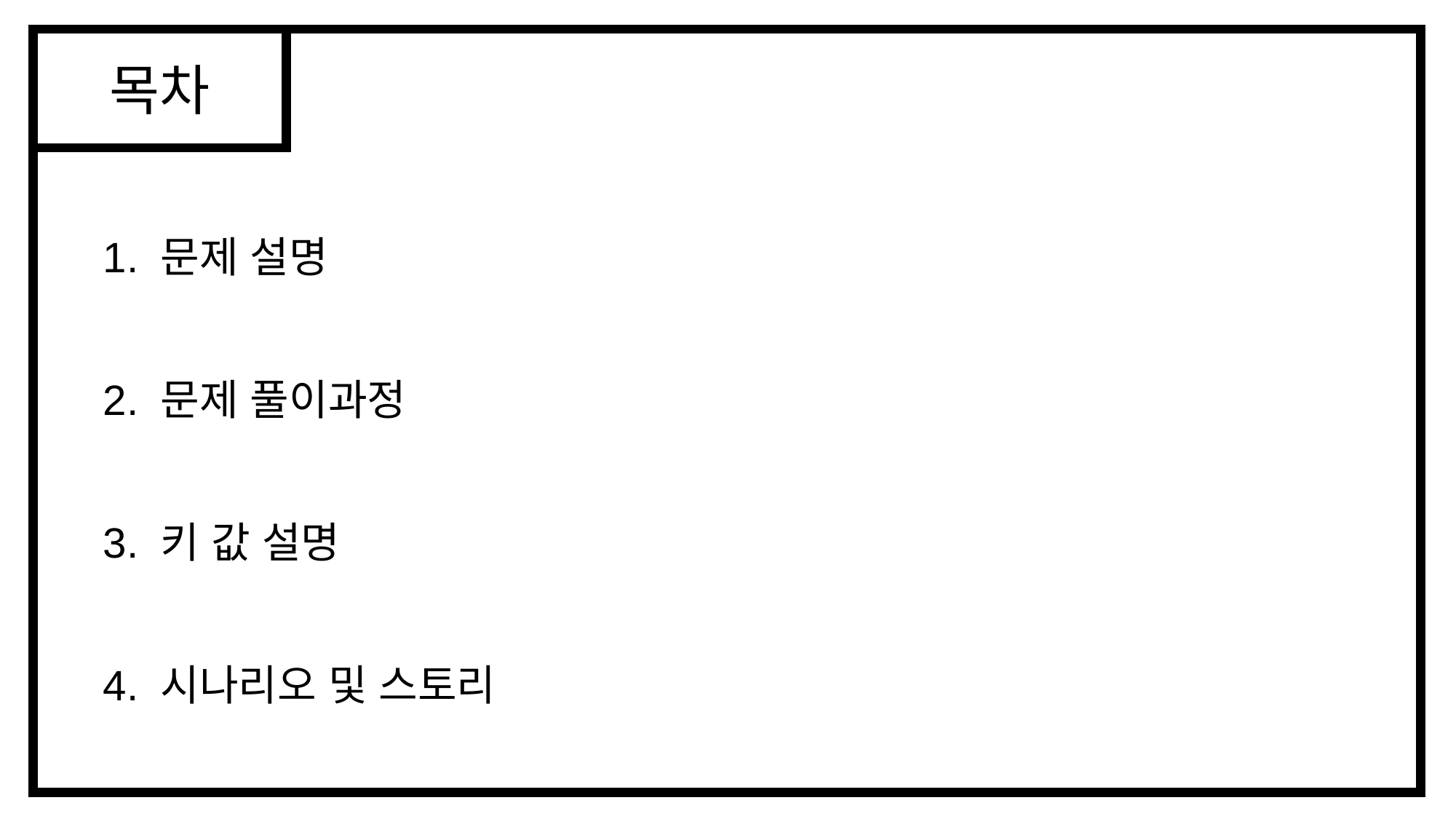

목차

1. 문제 설명
2. 문제 풀이과정
3. 키 값 설명
4. 시나리오 및 스토리